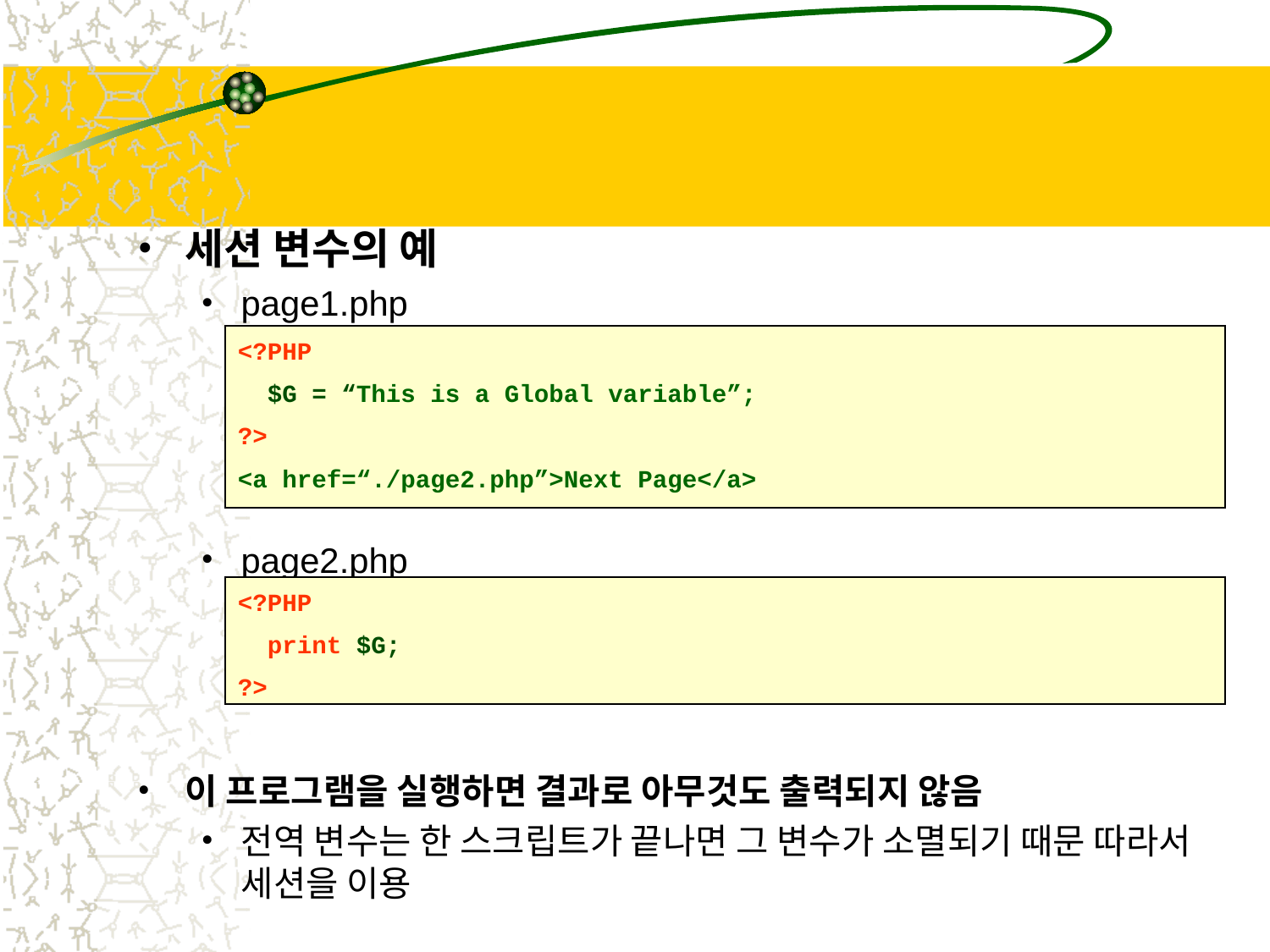

#
세션 변수의 예
page1.php

page2.php

이 프로그램을 실행하면 결과로 아무것도 출력되지 않음
전역 변수는 한 스크립트가 끝나면 그 변수가 소멸되기 때문 따라서 세션을 이용
<?PHP
  $G = “This is a Global variable”;
?>
<a href=“./page2.php”>Next Page</a>
<?PHP
  print $G;
?>